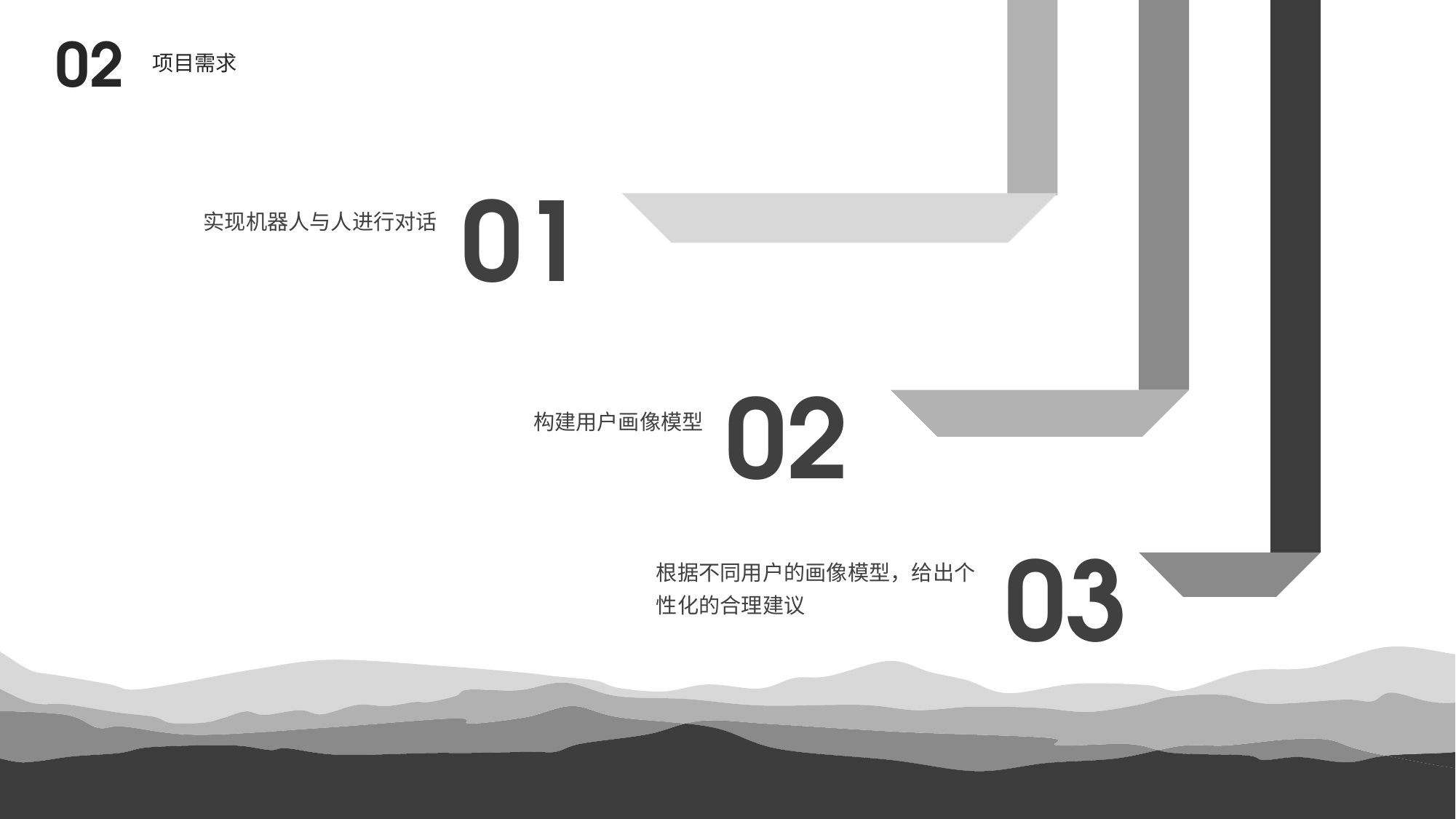

02

项目需求
01

实现机器人与人进行对话

02
构建用户画像模型
03

根据不同用户的画像模型，给出个性化的合理建议